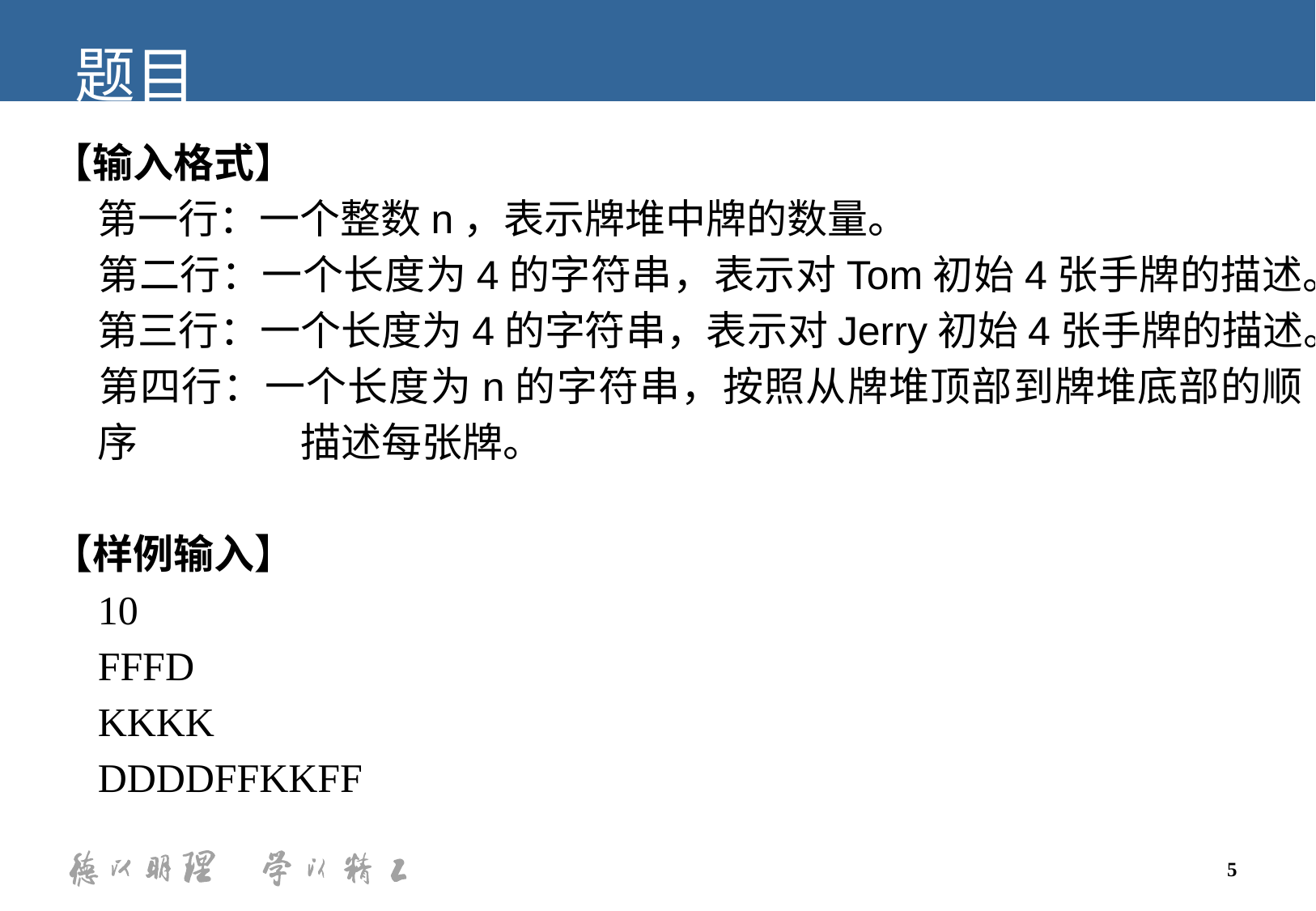

题目
【输入格式】
	第一行：一个整数n，表示牌堆中牌的数量。
	第二行：一个长度为4的字符串，表示对Tom初始4张手牌的描述。
	第三行：一个长度为4的字符串，表示对Jerry初始4张手牌的描述。
	第四行：一个长度为n的字符串，按照从牌堆顶部到牌堆底部的顺序	         描述每张牌。

【样例输入】
	10
	FFFD
	KKKK
	DDDDFFKKFF
5